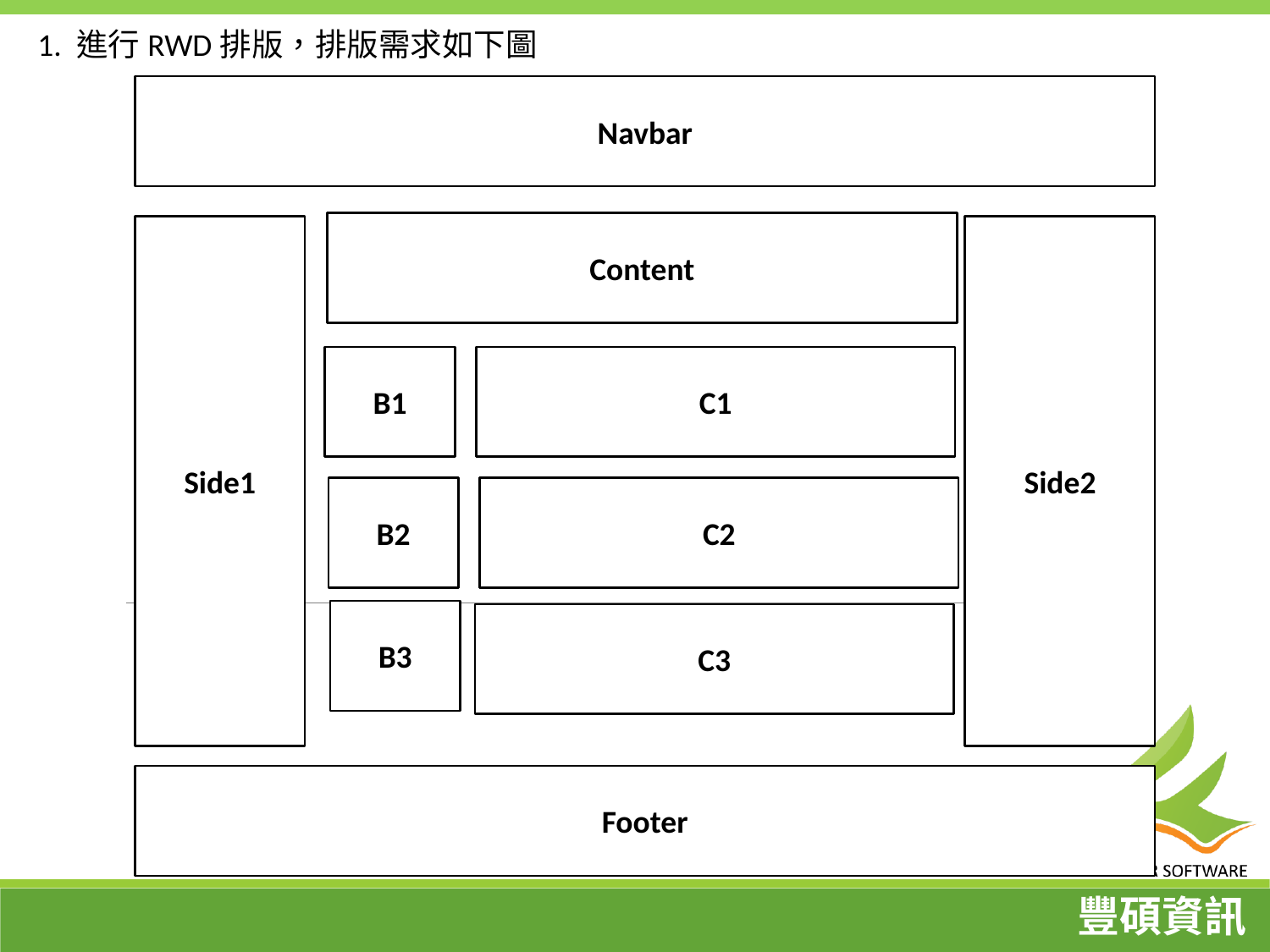

1. 進行RWD排版，排版需求如下圖
Navbar
Content
Side1
Side2
B1
C1
B2
C2
B3
C3
Footer